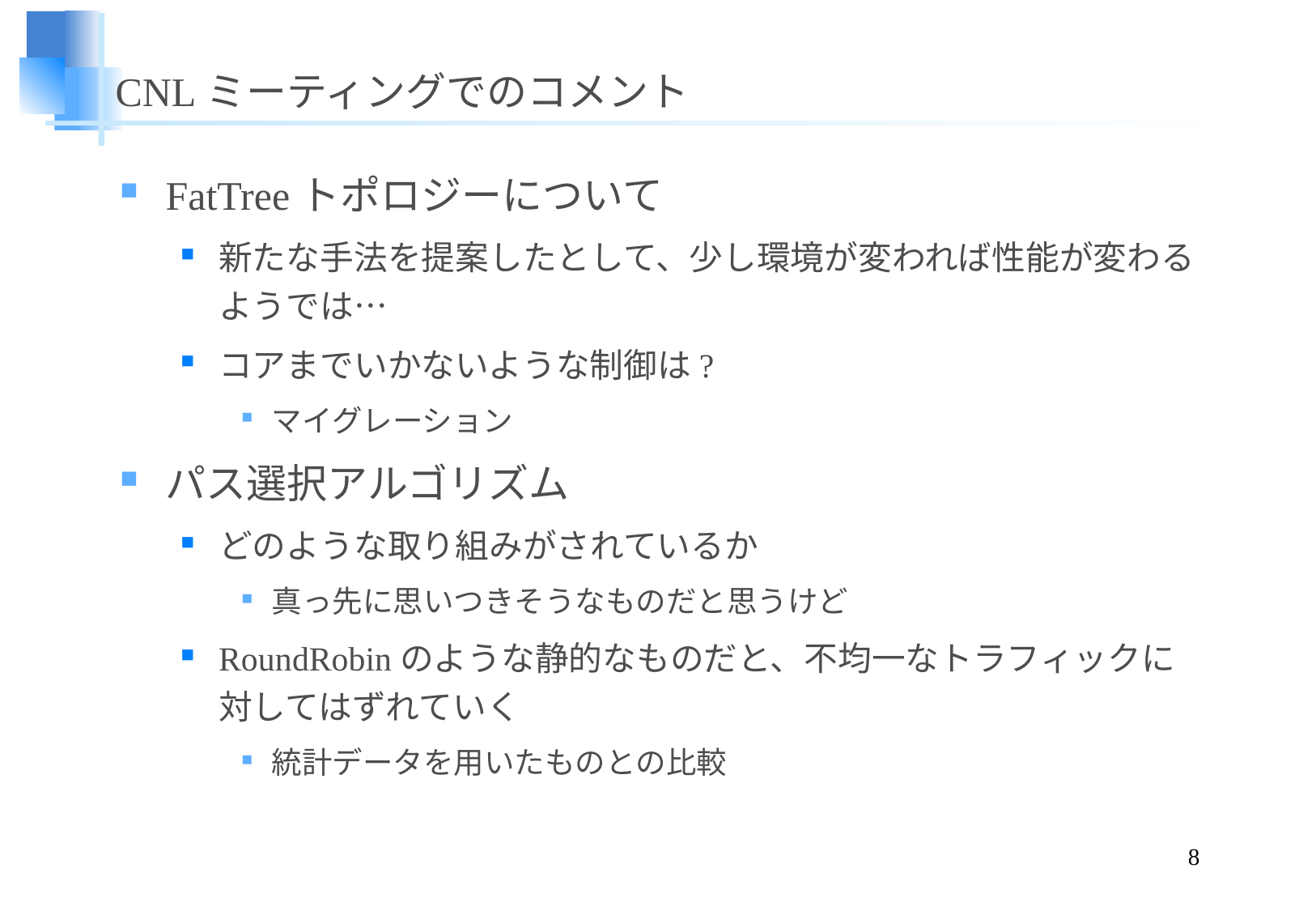

# CNLミーティングでのコメント
FatTreeトポロジーについて
新たな手法を提案したとして、少し環境が変われば性能が変わるようでは…
コアまでいかないような制御は?
マイグレーション
パス選択アルゴリズム
どのような取り組みがされているか
真っ先に思いつきそうなものだと思うけど
RoundRobinのような静的なものだと、不均一なトラフィックに対してはずれていく
統計データを用いたものとの比較
8